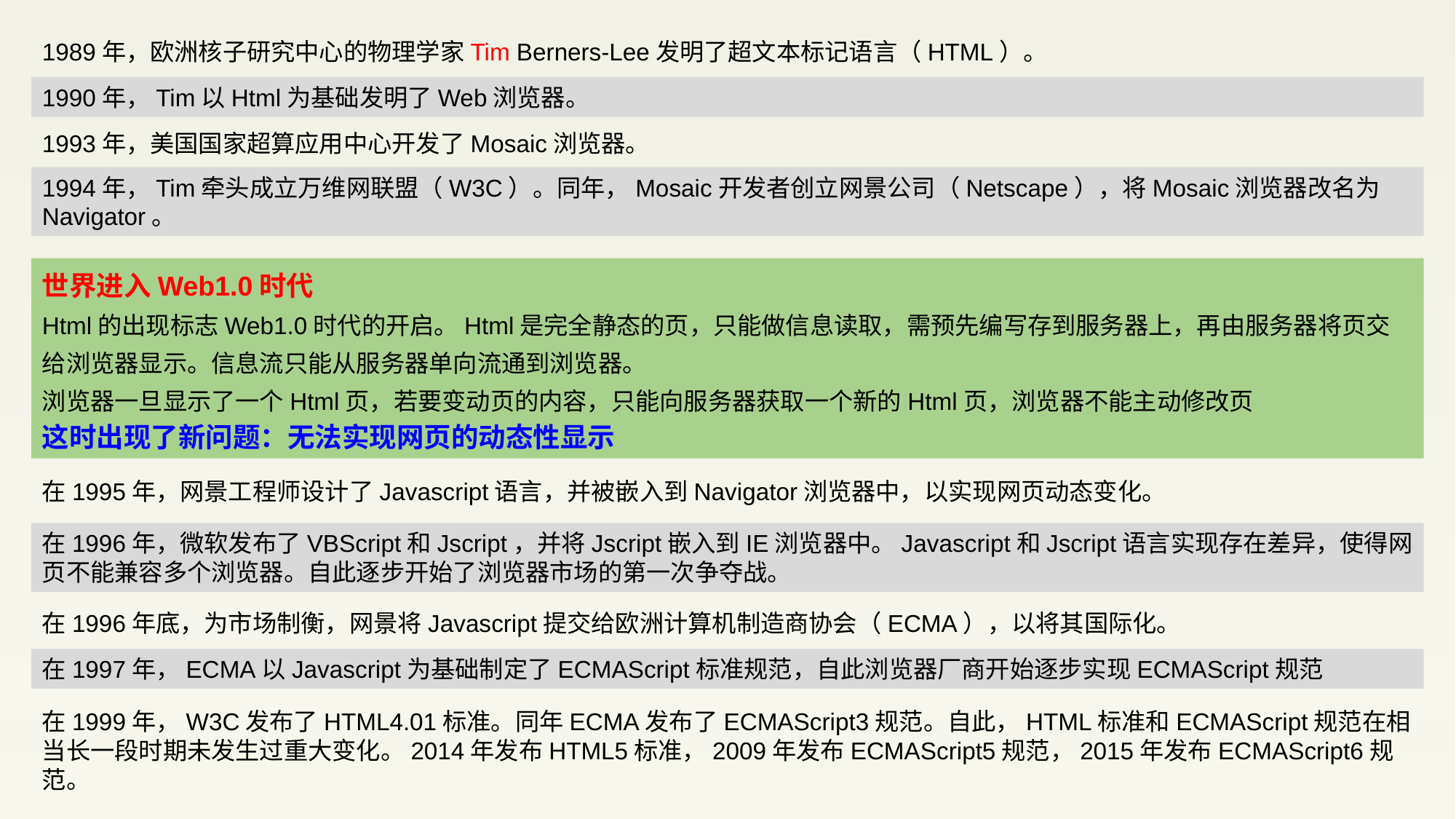

1989年，欧洲核子研究中心的物理学家Tim Berners-Lee发明了超文本标记语言（HTML）。
1990年，Tim以Html为基础发明了Web浏览器。
1993年，美国国家超算应用中心开发了Mosaic浏览器。
1994年，Tim牵头成立万维网联盟（W3C）。同年，Mosaic开发者创立网景公司（Netscape），将Mosaic浏览器改名为Navigator。
世界进入Web1.0时代
Html的出现标志Web1.0时代的开启。Html是完全静态的页，只能做信息读取，需预先编写存到服务器上，再由服务器将页交给浏览器显示。信息流只能从服务器单向流通到浏览器。
浏览器一旦显示了一个Html页，若要变动页的内容，只能向服务器获取一个新的Html页，浏览器不能主动修改页
这时出现了新问题：无法实现网页的动态性显示
在1995年，网景工程师设计了Javascript语言，并被嵌入到Navigator浏览器中，以实现网页动态变化。
在1996年，微软发布了VBScript和Jscript，并将Jscript嵌入到IE浏览器中。Javascript和Jscript语言实现存在差异，使得网页不能兼容多个浏览器。自此逐步开始了浏览器市场的第一次争夺战。
在1996年底，为市场制衡，网景将Javascript提交给欧洲计算机制造商协会（ECMA），以将其国际化。
在1997年，ECMA以Javascript为基础制定了ECMAScript标准规范，自此浏览器厂商开始逐步实现ECMAScript规范
在1999年，W3C发布了HTML4.01标准。同年ECMA发布了ECMAScript3规范。自此，HTML标准和ECMAScript规范在相当长一段时期未发生过重大变化。2014年发布HTML5标准，2009年发布ECMAScript5规范，2015年发布ECMAScript6规范。